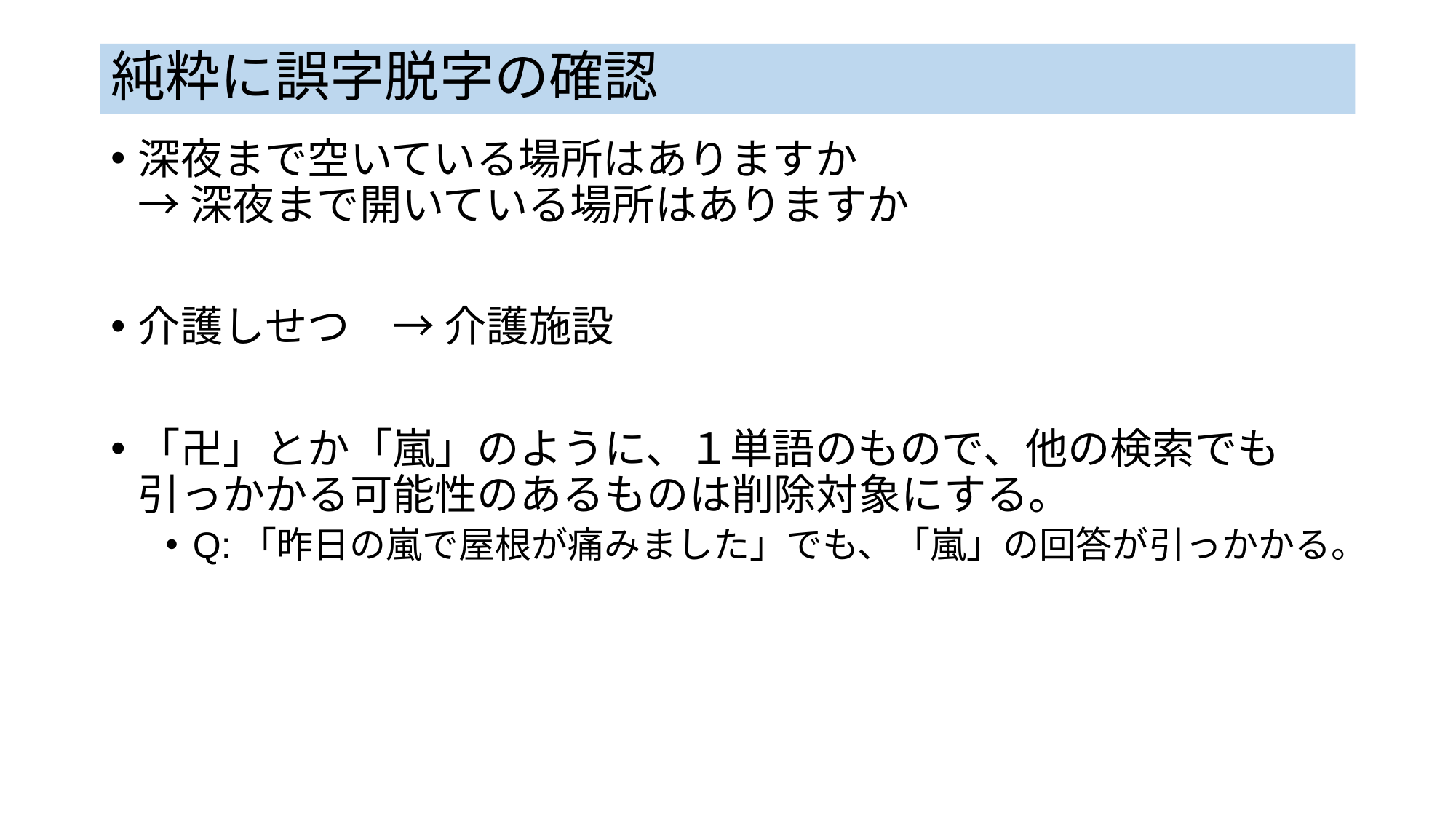

# 純粋に誤字脱字の確認
深夜まで空いている場所はありますか
→ 深夜まで開いている場所はありますか

介護しせつ　→ 介護施設

「卍」とか「嵐」のように、１単語のもので、他の検索でも引っかかる可能性のあるものは削除対象にする。
Q:「昨日の嵐で屋根が痛みました」でも、「嵐」の回答が引っかかる。